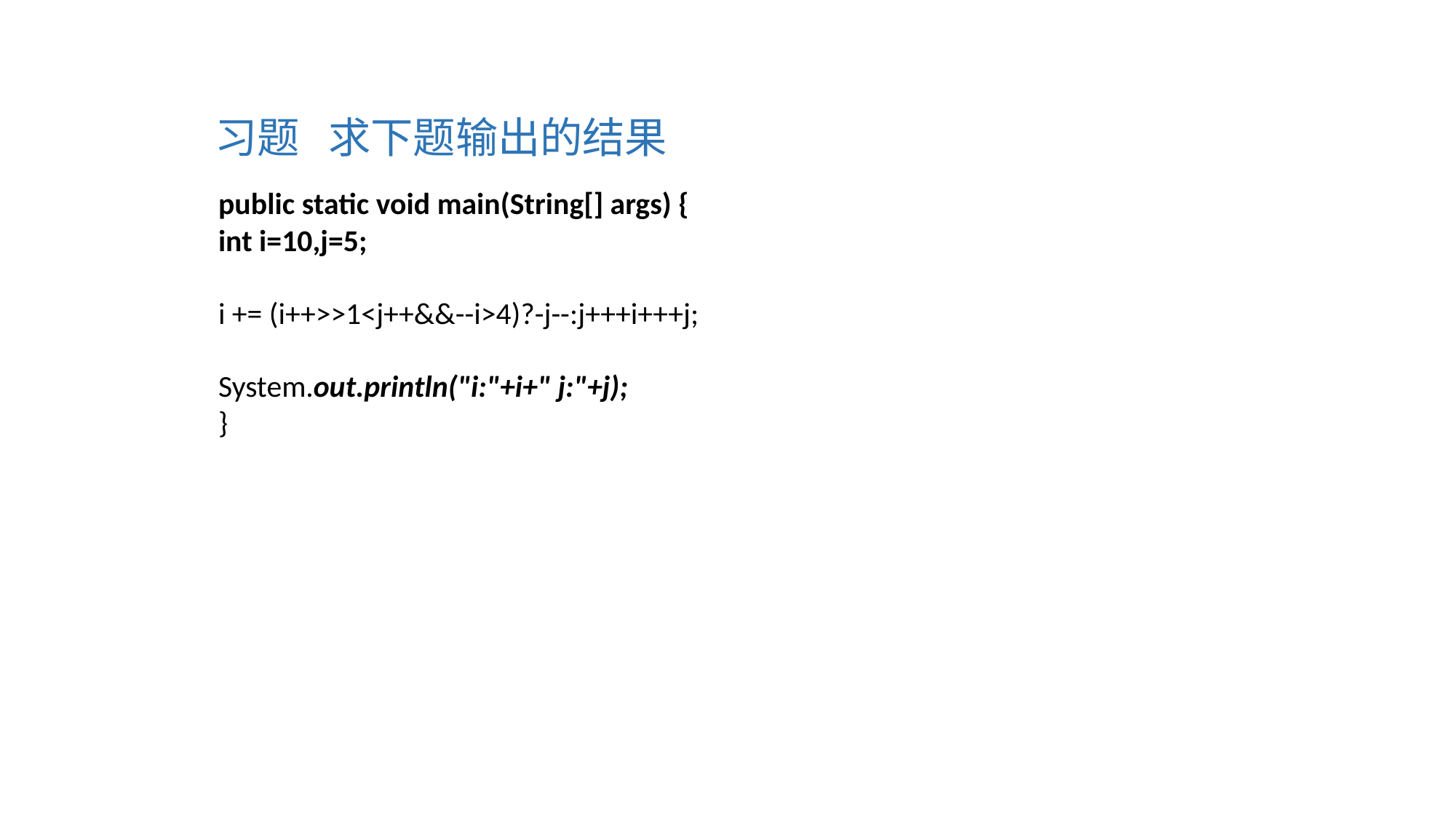

习题   求下题输出的结果
public static void main(String[] args) {
int i=10,j=5;

i += (i++>>1<j++&&--i>4)?-j--:j+++i+++j;

System.out.println("i:"+i+" j:"+j);
}